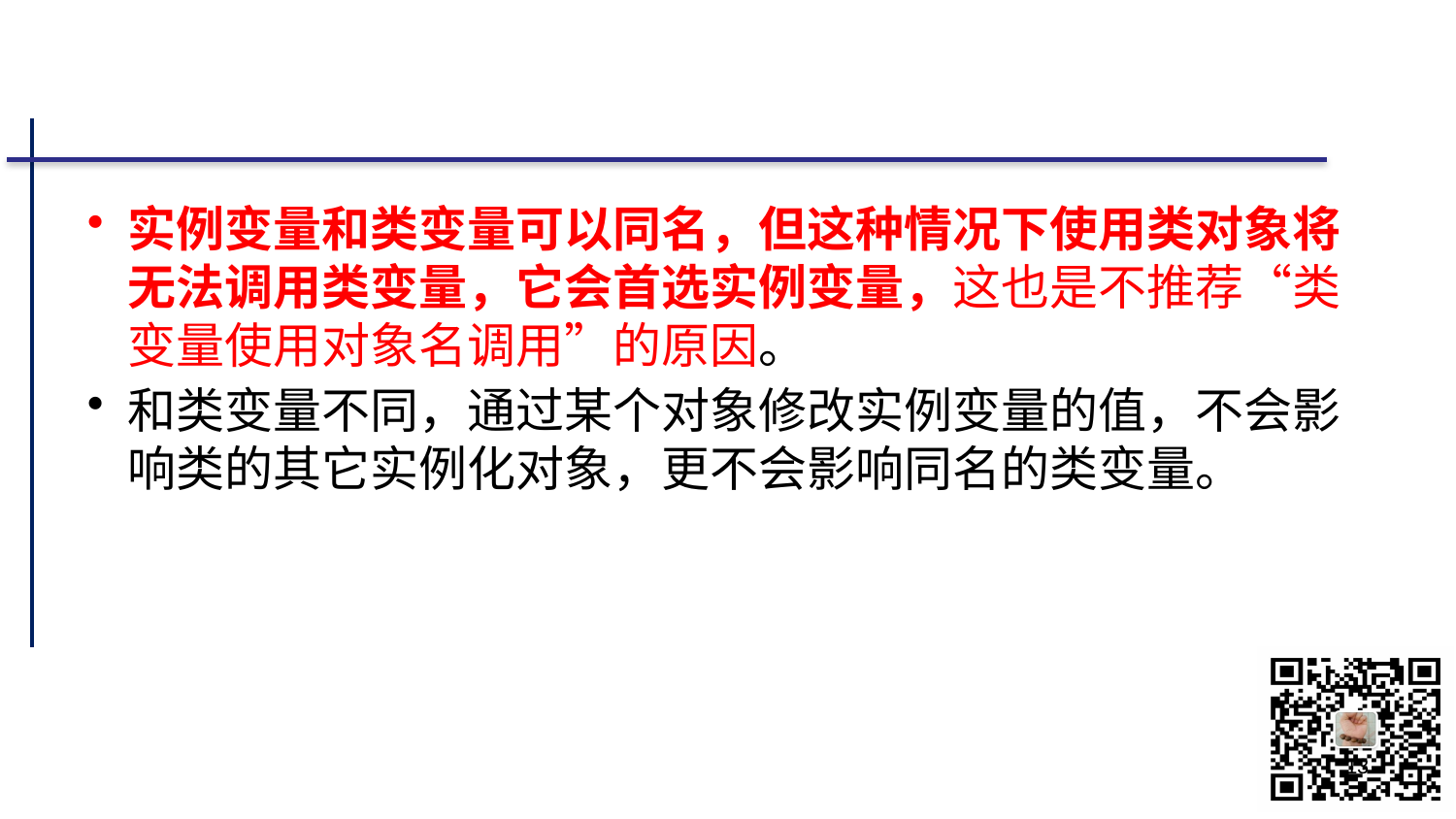

#
实例变量和类变量可以同名，但这种情况下使用类对象将无法调用类变量，它会首选实例变量，这也是不推荐“类变量使用对象名调用”的原因。
和类变量不同，通过某个对象修改实例变量的值，不会影响类的其它实例化对象，更不会影响同名的类变量。

13